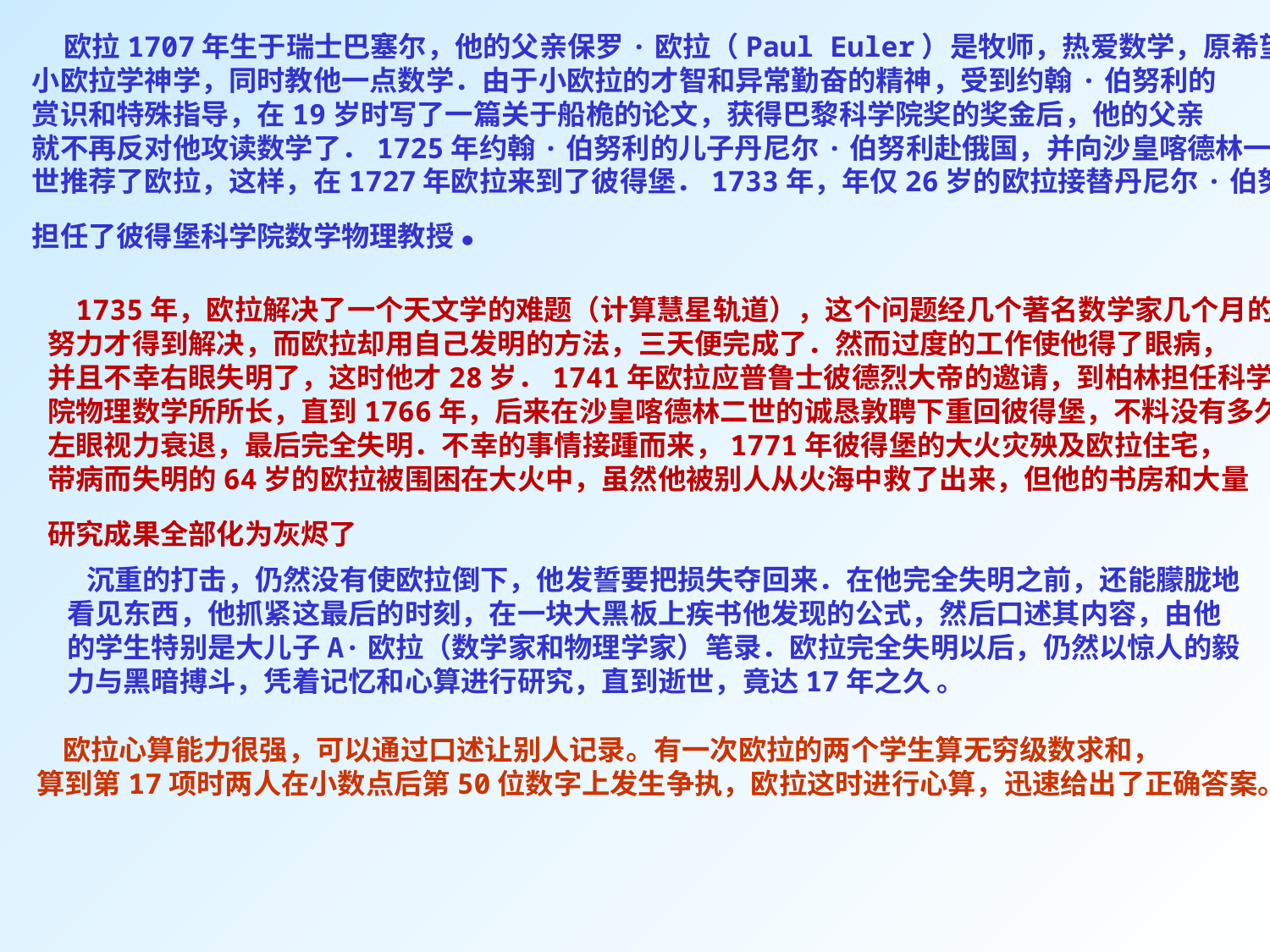

欧拉1707年生于瑞士巴塞尔，他的父亲保罗·欧拉（Paul Euler）是牧师，热爱数学，原希望
小欧拉学神学，同时教他一点数学．由于小欧拉的才智和异常勤奋的精神，受到约翰·伯努利的
赏识和特殊指导，在19岁时写了一篇关于船桅的论文，获得巴黎科学院奖的奖金后，他的父亲
就不再反对他攻读数学了．1725年约翰·伯努利的儿子丹尼尔·伯努利赴俄国，并向沙皇喀德林一
世推荐了欧拉，这样，在1727年欧拉来到了彼得堡．1733年，年仅26岁的欧拉接替丹尼尔·伯努利
担任了彼得堡科学院数学物理教授．
    1735年，欧拉解决了一个天文学的难题（计算慧星轨道），这个问题经几个著名数学家几个月的
努力才得到解决，而欧拉却用自己发明的方法，三天便完成了．然而过度的工作使他得了眼病，
并且不幸右眼失明了，这时他才28岁．1741年欧拉应普鲁士彼德烈大帝的邀请，到柏林担任科学
院物理数学所所长，直到1766年，后来在沙皇喀德林二世的诚恳敦聘下重回彼得堡，不料没有多久，
左眼视力衰退，最后完全失明．不幸的事情接踵而来，1771年彼得堡的大火灾殃及欧拉住宅，
带病而失明的64岁的欧拉被围困在大火中，虽然他被别人从火海中救了出来，但他的书房和大量
研究成果全部化为灰烬了
  沉重的打击，仍然没有使欧拉倒下，他发誓要把损失夺回来．在他完全失明之前，还能朦胧地
看见东西，他抓紧这最后的时刻，在一块大黑板上疾书他发现的公式，然后口述其内容，由他
的学生特别是大儿子A·欧拉（数学家和物理学家）笔录．欧拉完全失明以后，仍然以惊人的毅
力与黑暗搏斗，凭着记忆和心算进行研究，直到逝世，竟达17年之久 。
   欧拉心算能力很强，可以通过口述让别人记录。有一次欧拉的两个学生算无穷级数求和，
算到第17项时两人在小数点后第50位数字上发生争执，欧拉这时进行心算，迅速给出了正确答案。